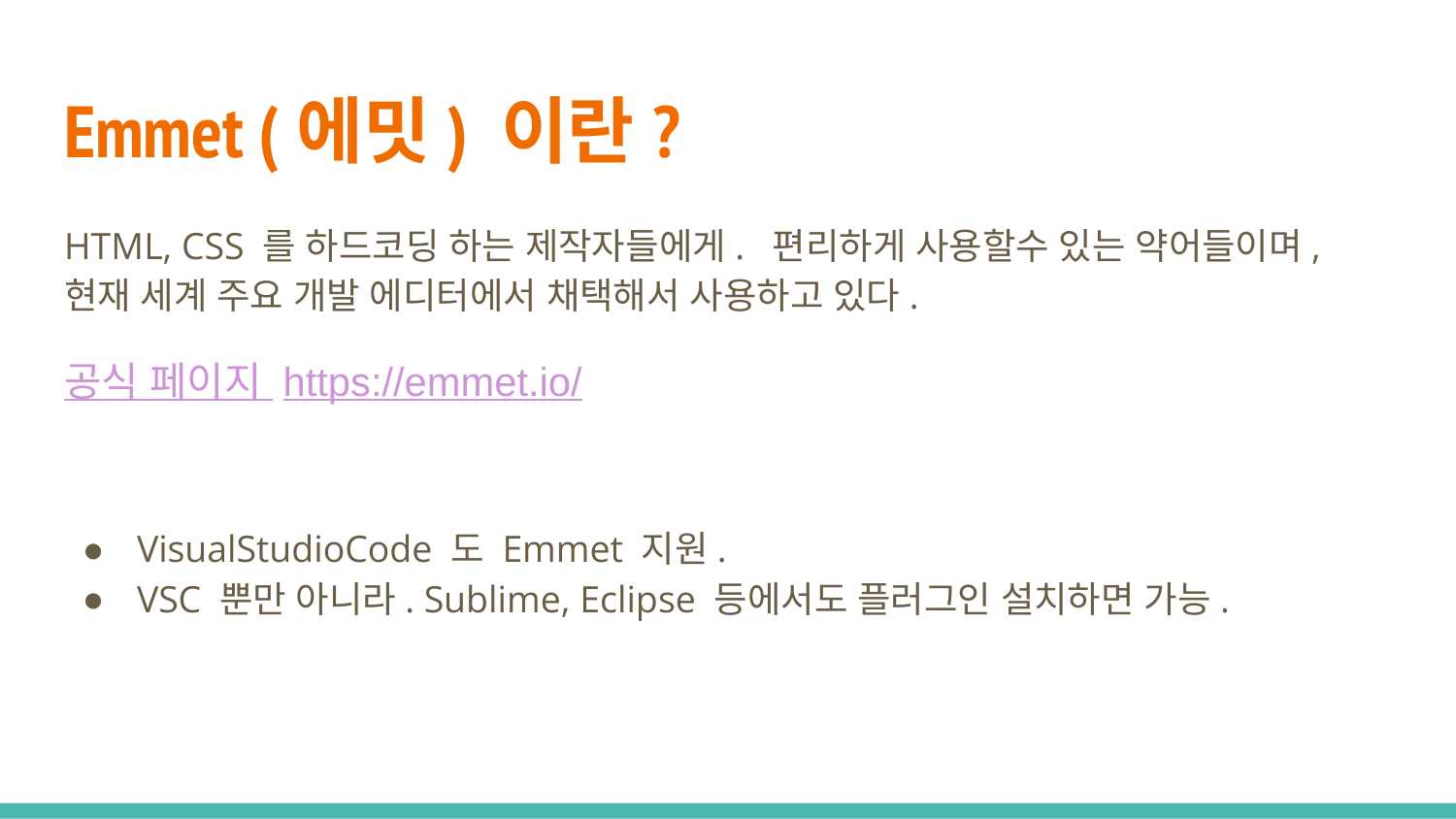

# Emmet (에밋) 이란?
HTML, CSS 를 하드코딩 하는 제작자들에게.  편리하게 사용할수 있는 약어들이며, 현재 세계 주요 개발 에디터에서 채택해서 사용하고 있다.
공식 페이지 https://emmet.io/

VisualStudioCode 도 Emmet 지원.
VSC 뿐만 아니라. Sublime, Eclipse 등에서도 플러그인 설치하면 가능.